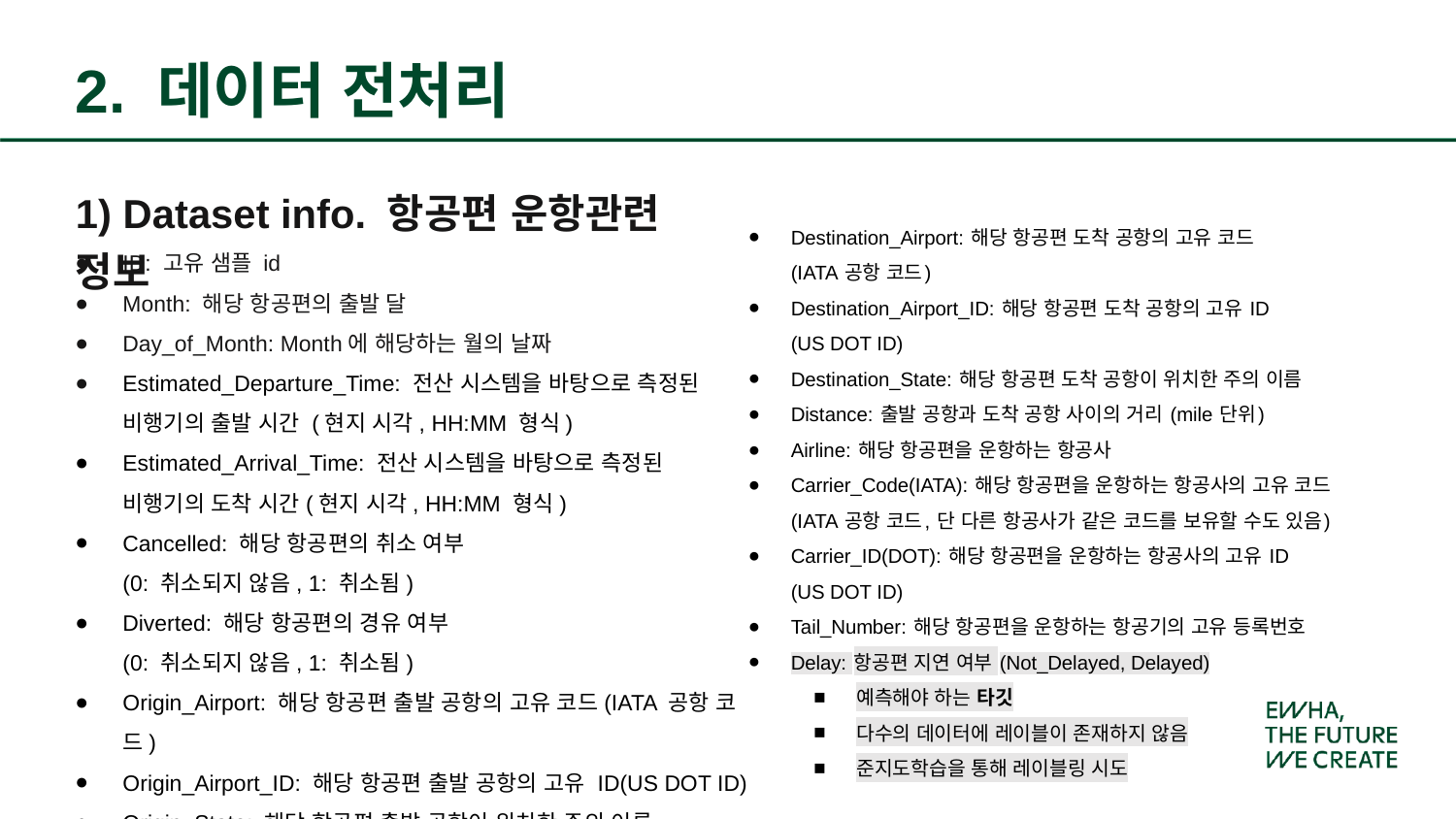

2. 데이터 전처리
1) Dataset info. 항공편 운항관련 정보

Destination_Airport: 해당 항공편 도착 공항의 고유 코드
(IATA 공항 코드)
Destination_Airport_ID: 해당 항공편 도착 공항의 고유 ID
(US DOT ID)
Destination_State: 해당 항공편 도착 공항이 위치한 주의 이름
Distance: 출발 공항과 도착 공항 사이의 거리 (mile 단위)
Airline: 해당 항공편을 운항하는 항공사
Carrier_Code(IATA): 해당 항공편을 운항하는 항공사의 고유 코드
(IATA 공항 코드, 단 다른 항공사가 같은 코드를 보유할 수도 있음)
Carrier_ID(DOT): 해당 항공편을 운항하는 항공사의 고유 ID
(US DOT ID)
Tail_Number: 해당 항공편을 운항하는 항공기의 고유 등록번호
Delay: 항공편 지연 여부 (Not_Delayed, Delayed)
예측해야 하는 타깃
다수의 데이터에 레이블이 존재하지 않음
준지도학습을 통해 레이블링 시도

ID: 고유 샘플 id
Month: 해당 항공편의 출발 달
Day_of_Month: Month에 해당하는 월의 날짜
Estimated_Departure_Time: 전산 시스템을 바탕으로 측정된
비행기의 출발 시간 (현지 시각, HH:MM 형식)
Estimated_Arrival_Time: 전산 시스템을 바탕으로 측정된
비행기의 도착 시간(현지 시각, HH:MM 형식)
Cancelled: 해당 항공편의 취소 여부
(0: 취소되지 않음, 1: 취소됨)
Diverted: 해당 항공편의 경유 여부
(0: 취소되지 않음, 1: 취소됨)
Origin_Airport: 해당 항공편 출발 공항의 고유 코드(IATA 공항 코드)
Origin_Airport_ID: 해당 항공편 출발 공항의 고유 ID(US DOT ID)
Origin_State: 해당 항공편 출발 공항이 위치한 주의 이름